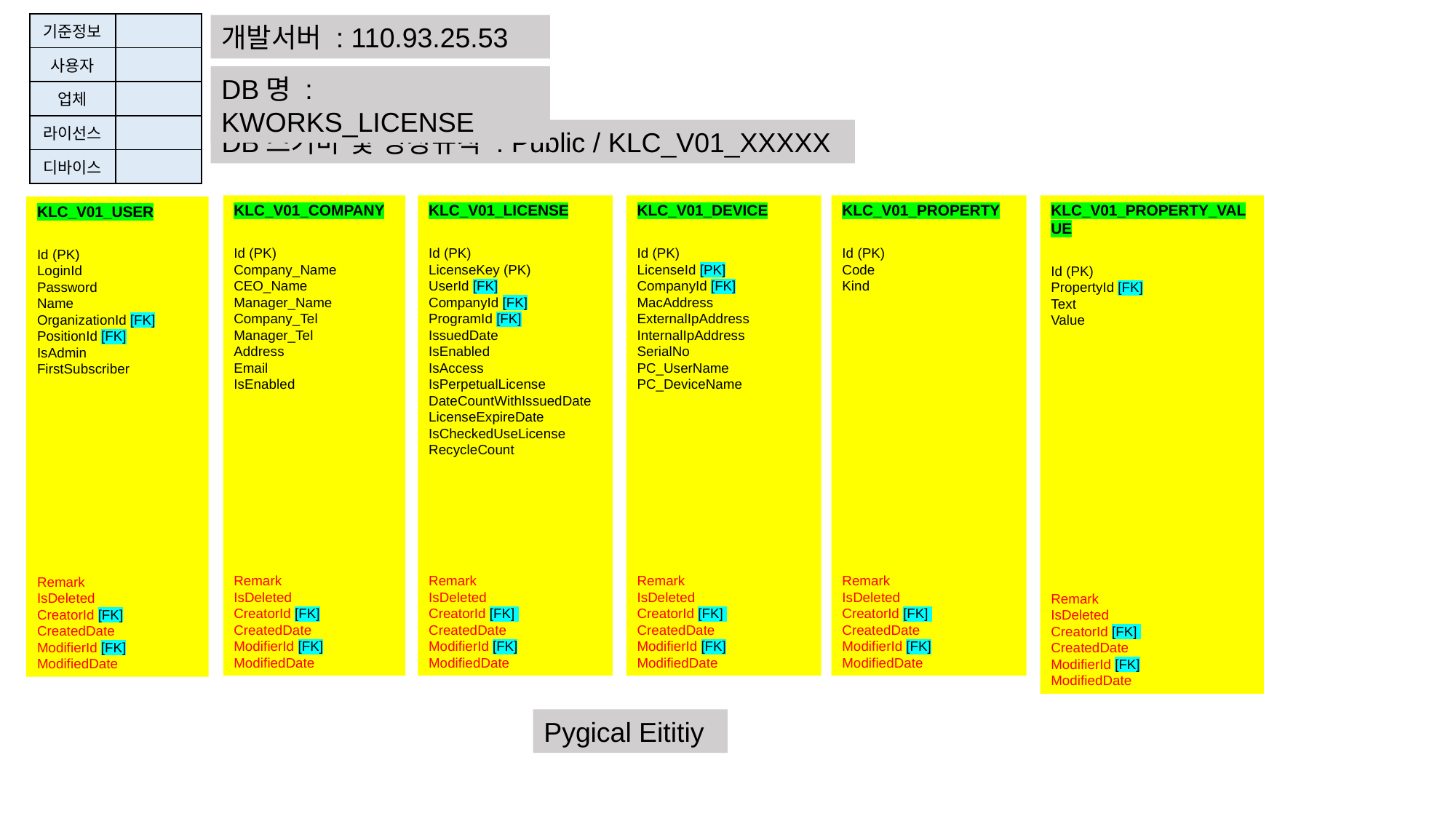

| 기준정보 |  |
| --- | --- |
| 사용자 |  |
| 업체 |  |
| 라이선스 |  |
| 디바이스 |  |
개발서버 : 110.93.25.53
DB명 : KWORKS_LICENSE
DB스키마 및 명칭규칙 : Public / KLC_V01_XXXXX
KLC_V01_COMPANY

Id (PK)
Company_Name
CEO_Name
Manager_Name
Company_Tel
Manager_Tel
Address
Email
IsEnabled

Remark
IsDeleted
CreatorId [FK] CreatedDate
ModifierId [FK]
ModifiedDate
KLC_V01_LICENSE

Id (PK)
LicenseKey (PK)
UserId [FK]
CompanyId [FK]
ProgramId [FK]
IssuedDate
IsEnabled
IsAccess
IsPerpetualLicense
DateCountWithIssuedDate
LicenseExpireDate
IsCheckedUseLicense
RecycleCount

Remark
IsDeleted
CreatorId [FK]
CreatedDate
ModifierId [FK]
ModifiedDate
KLC_V01_DEVICE

Id (PK)
LicenseId [PK]
CompanyId [FK]
MacAddress
ExternalIpAddress
InternalIpAddress
SerialNo
PC_UserName
PC_DeviceName

Remark
IsDeleted
CreatorId [FK]
CreatedDate
ModifierId [FK]
ModifiedDate
KLC_V01_PROPERTY

Id (PK)
Code
Kind

Remark
IsDeleted
CreatorId [FK]
CreatedDate
ModifierId [FK]
ModifiedDate
KLC_V01_PROPERTY_VALUE

Id (PK)
PropertyId [FK]
Text
Value

Remark
IsDeleted
CreatorId [FK]
CreatedDate
ModifierId [FK]
ModifiedDate
KLC_V01_USER

Id (PK)
LoginId
Password
Name
OrganizationId [FK]
PositionId [FK]
IsAdmin
FirstSubscriber

Remark
IsDeleted
CreatorId [FK] CreatedDate
ModifierId [FK]
ModifiedDate
Pygical Eititiy